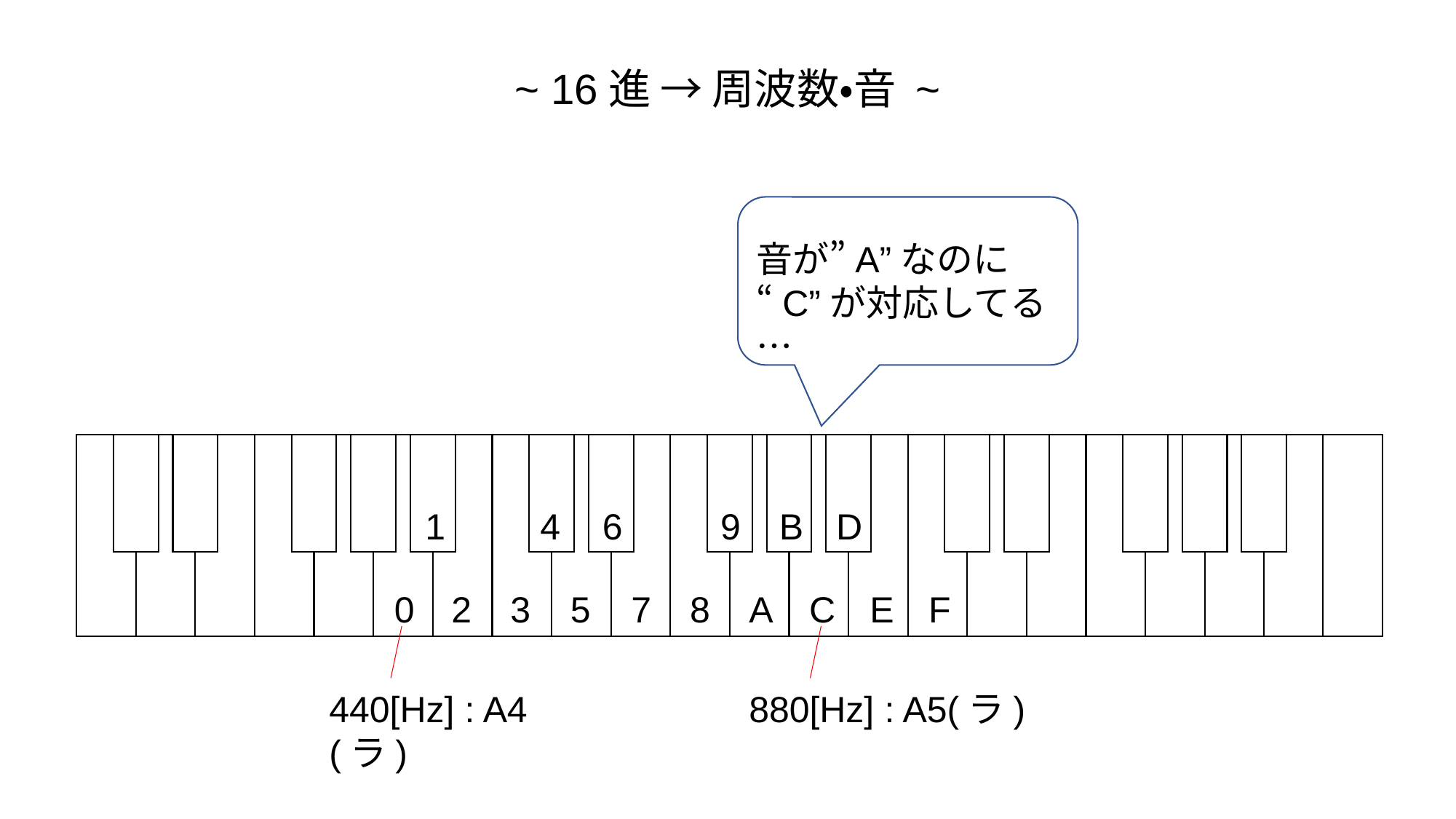

~ 16進 → 周波数・音 ~

音が”A”なのに
“C”が対応してる…

1
4
6
9
B
D
0
2
3
5
7
8
A
C
E
F
440[Hz] : A4(ラ)
880[Hz] : A5(ラ)